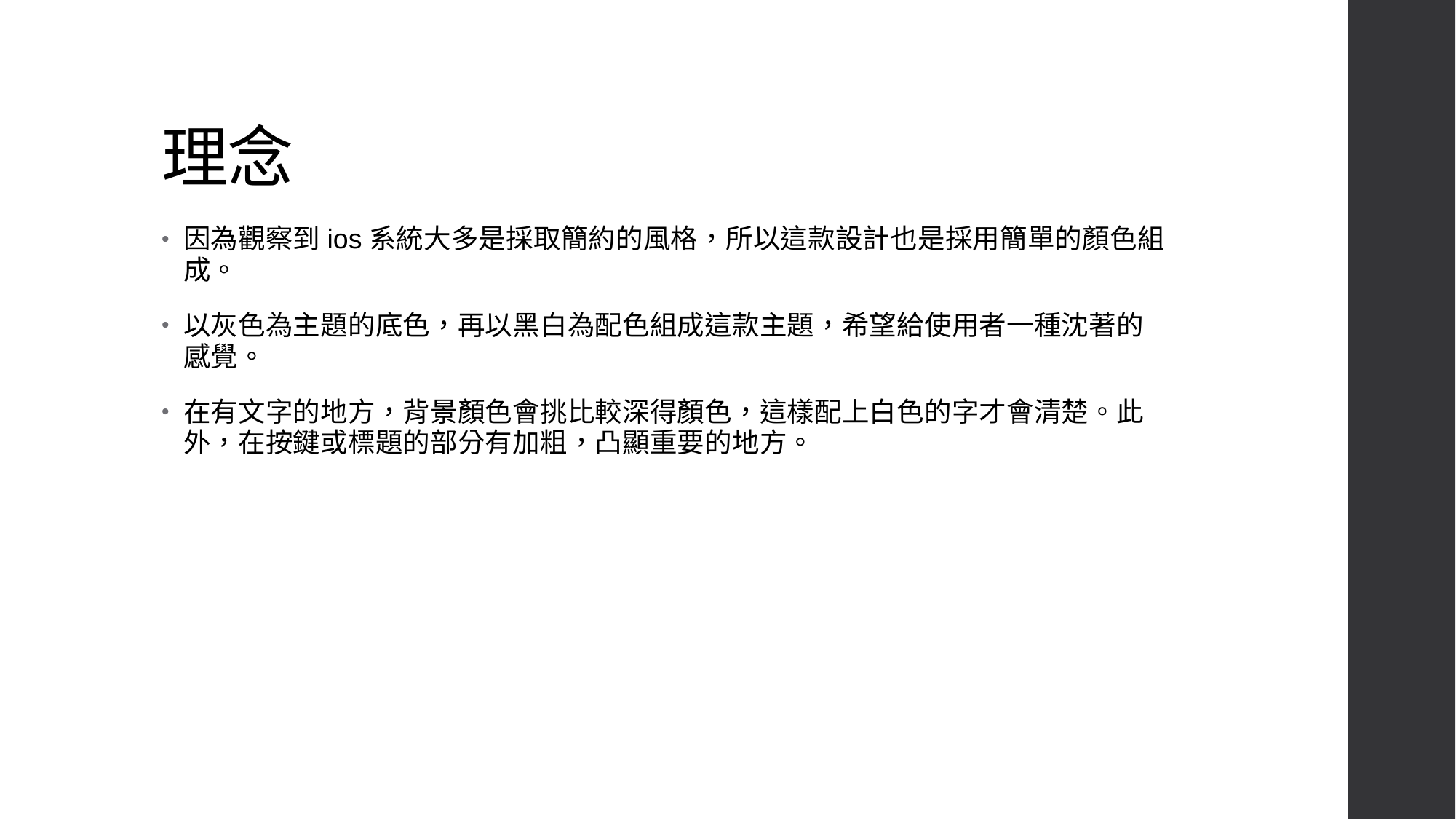

# 理念
因為觀察到ios系統大多是採取簡約的風格，所以這款設計也是採用簡單的顏色組成。
以灰色為主題的底色，再以黑白為配色組成這款主題，希望給使用者一種沈著的感覺。
在有文字的地方，背景顏色會挑比較深得顏色，這樣配上白色的字才會清楚。此外，在按鍵或標題的部分有加粗，凸顯重要的地方。